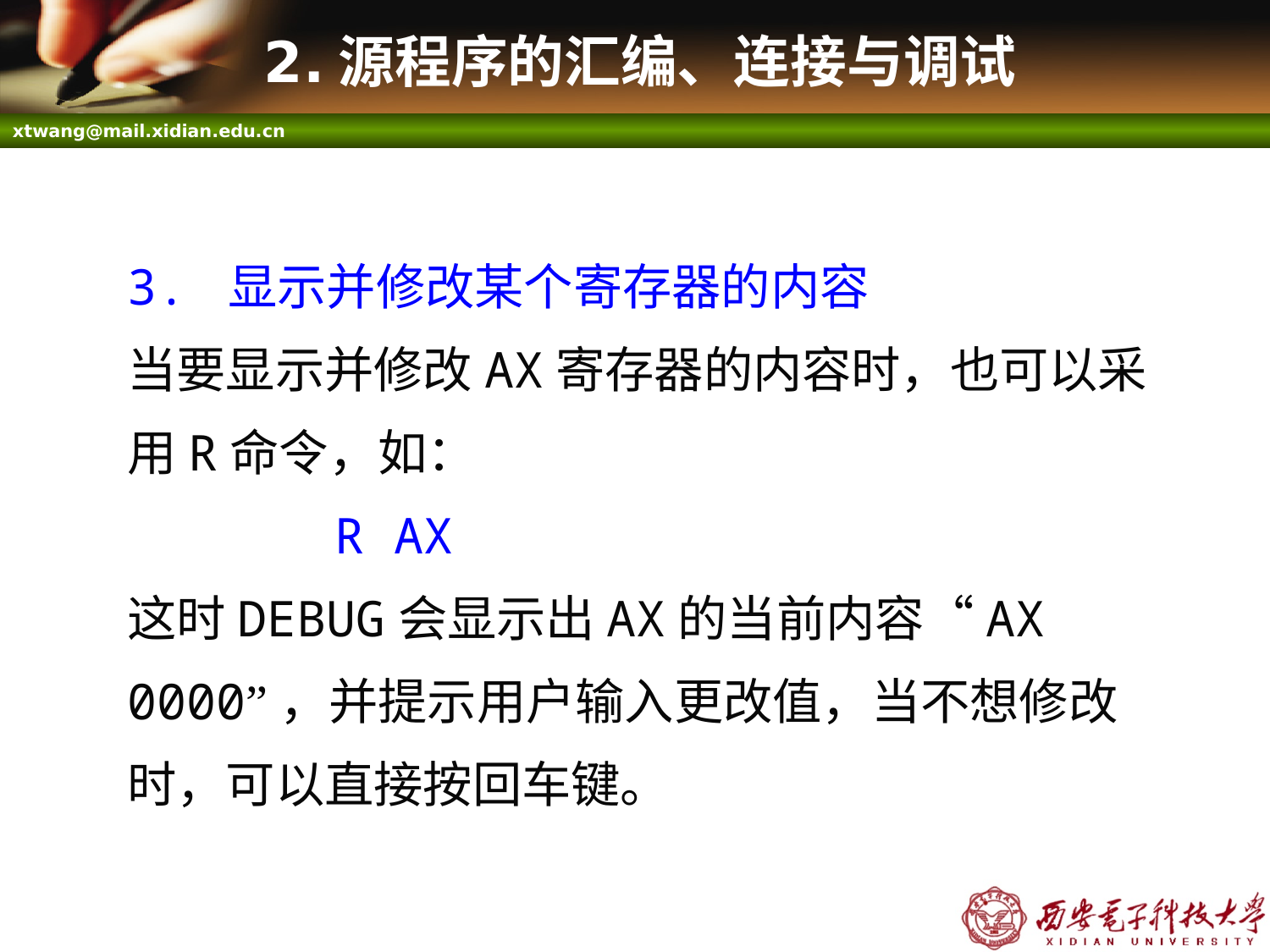

# 2.源程序的汇编、连接与调试
3. 显示并修改某个寄存器的内容
当要显示并修改AX寄存器的内容时，也可以采用R命令，如：
       R AX
这时DEBUG会显示出AX的当前内容“AX 0000”，并提示用户输入更改值，当不想修改时，可以直接按回车键。